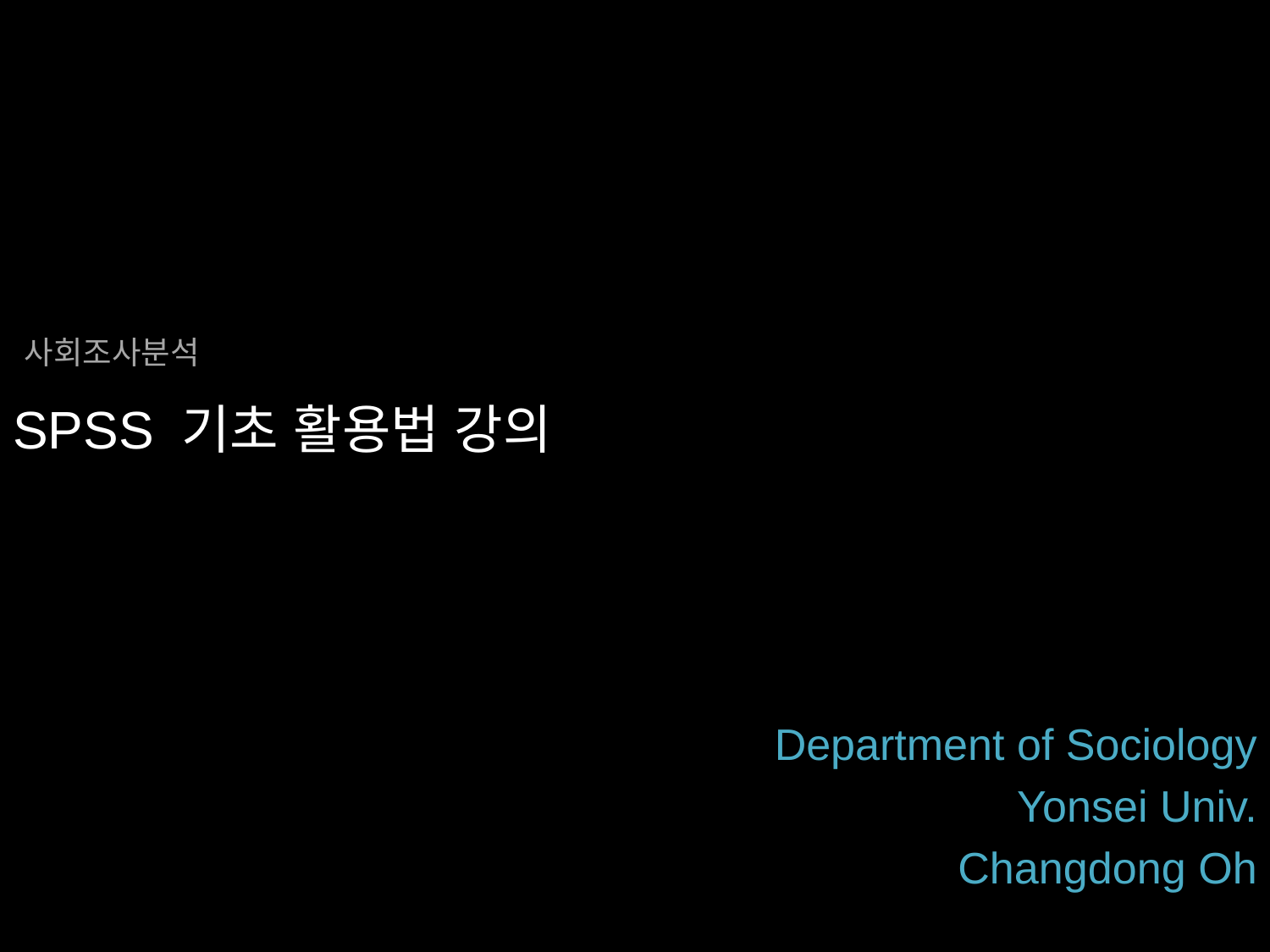

# SPSS 기초 활용법 강의
사회조사분석
Department of Sociology
Yonsei Univ.
Changdong Oh